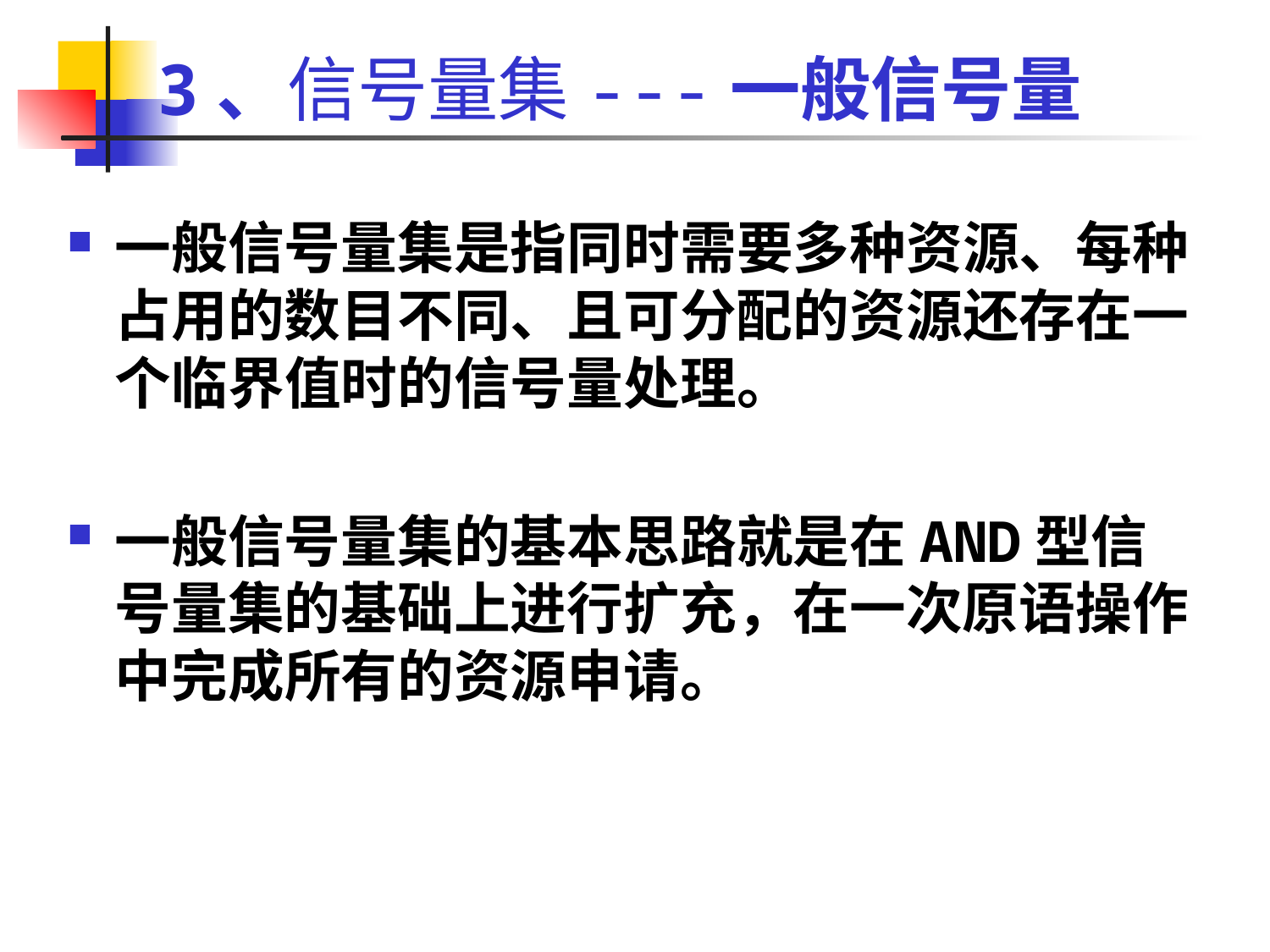

3、信号量集---一般信号量
一般信号量集是指同时需要多种资源、每种占用的数目不同、且可分配的资源还存在一个临界值时的信号量处理。

一般信号量集的基本思路就是在AND型信号量集的基础上进行扩充，在一次原语操作中完成所有的资源申请。